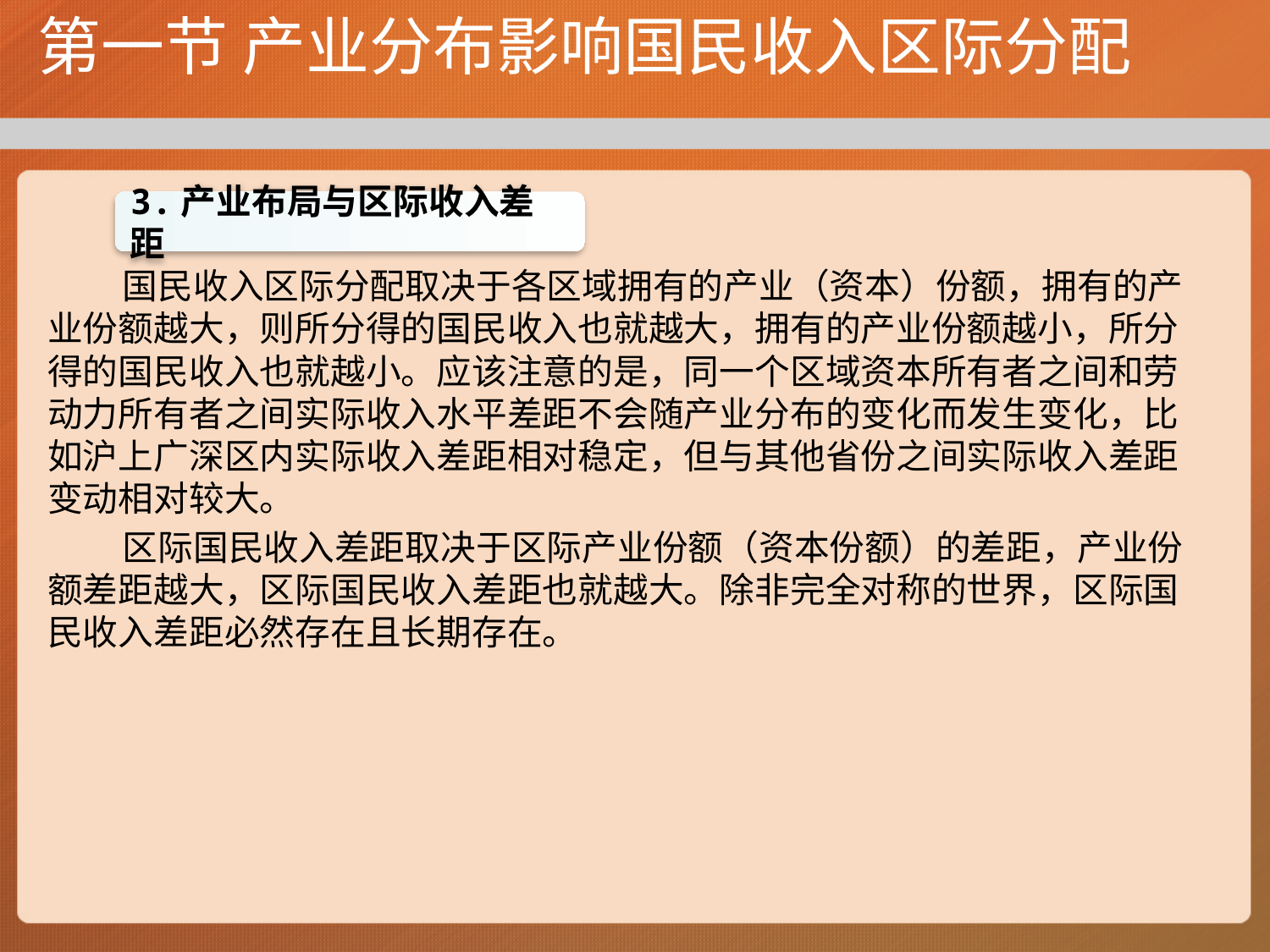

# 第一节 产业分布影响国民收入区际分配

国民收入区际分配取决于各区域拥有的产业（资本）份额，拥有的产业份额越大，则所分得的国民收入也就越大，拥有的产业份额越小，所分得的国民收入也就越小。应该注意的是，同一个区域资本所有者之间和劳动力所有者之间实际收入水平差距不会随产业分布的变化而发生变化，比如沪上广深区内实际收入差距相对稳定，但与其他省份之间实际收入差距变动相对较大。
区际国民收入差距取决于区际产业份额（资本份额）的差距，产业份额差距越大，区际国民收入差距也就越大。除非完全对称的世界，区际国民收入差距必然存在且长期存在。
3.产业布局与区际收入差距